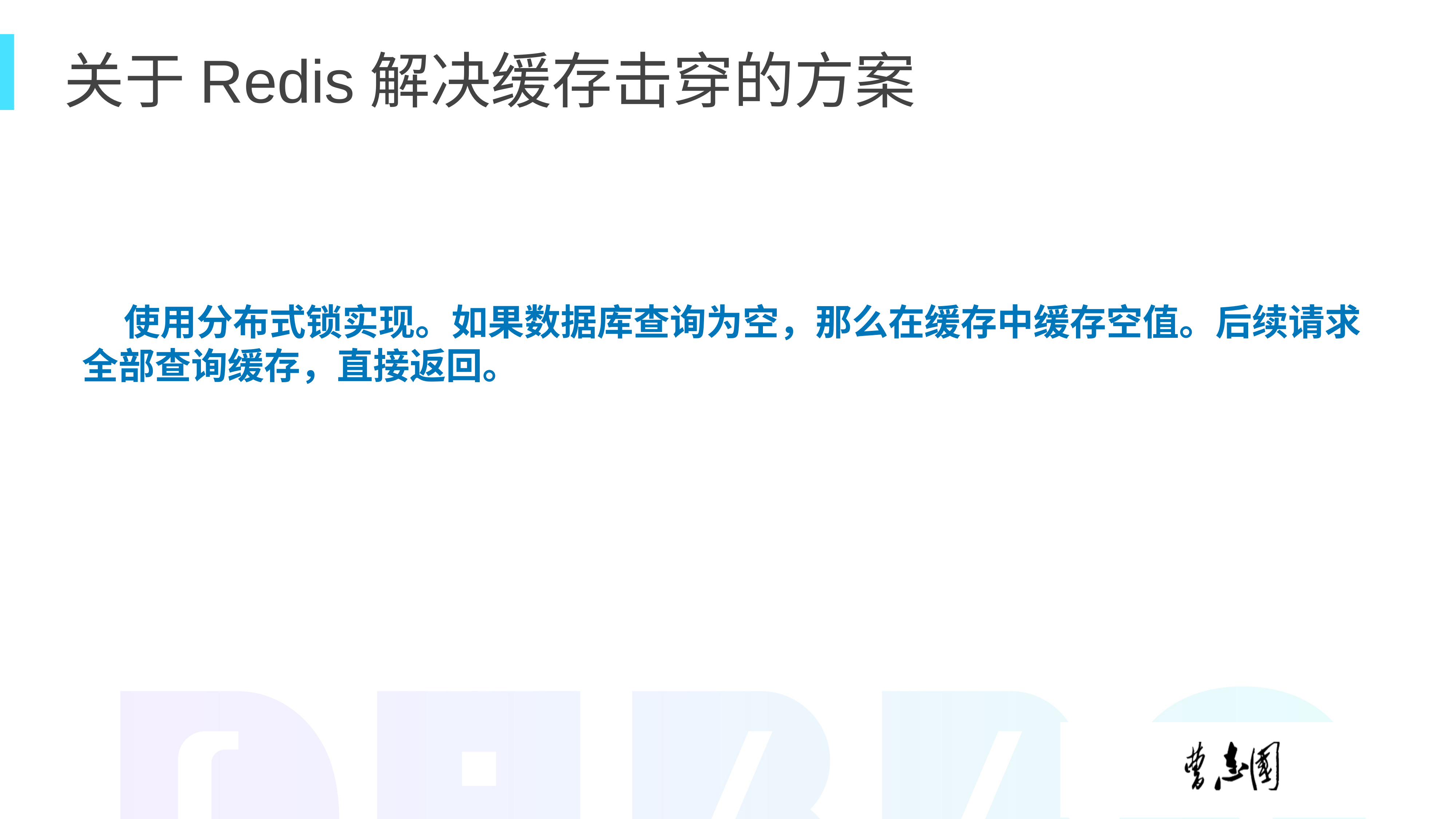

关于Redis解决缓存击穿的方案
    使用分布式锁实现。如果数据库查询为空，那么在缓存中缓存空值。后续请求全部查询缓存，直接返回。